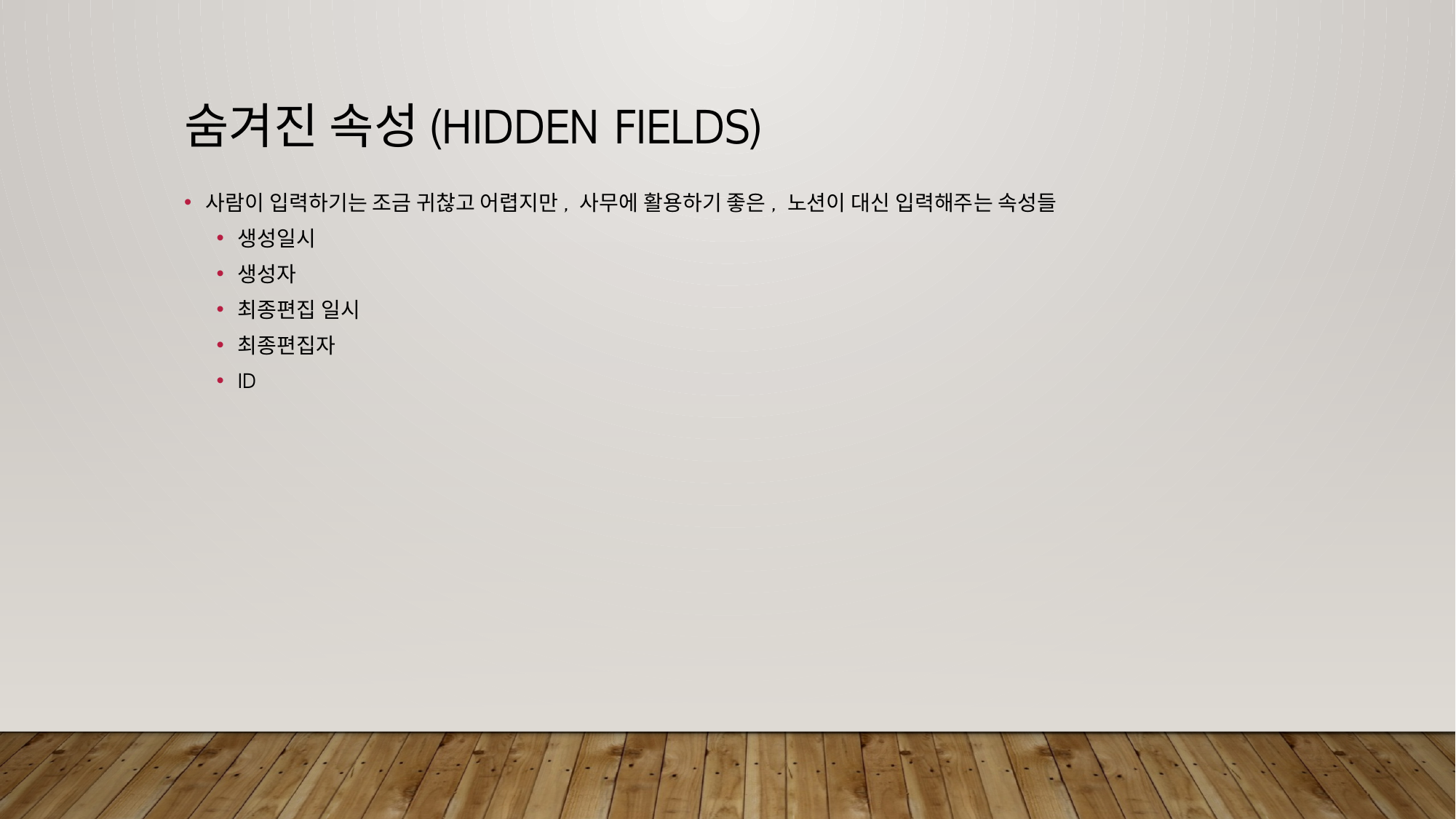

# 숨겨진 속성(Hidden Fields)
사람이 입력하기는 조금 귀찮고 어렵지만, 사무에 활용하기 좋은, 노션이 대신 입력해주는 속성들
생성일시
생성자
최종편집 일시
최종편집자
ID